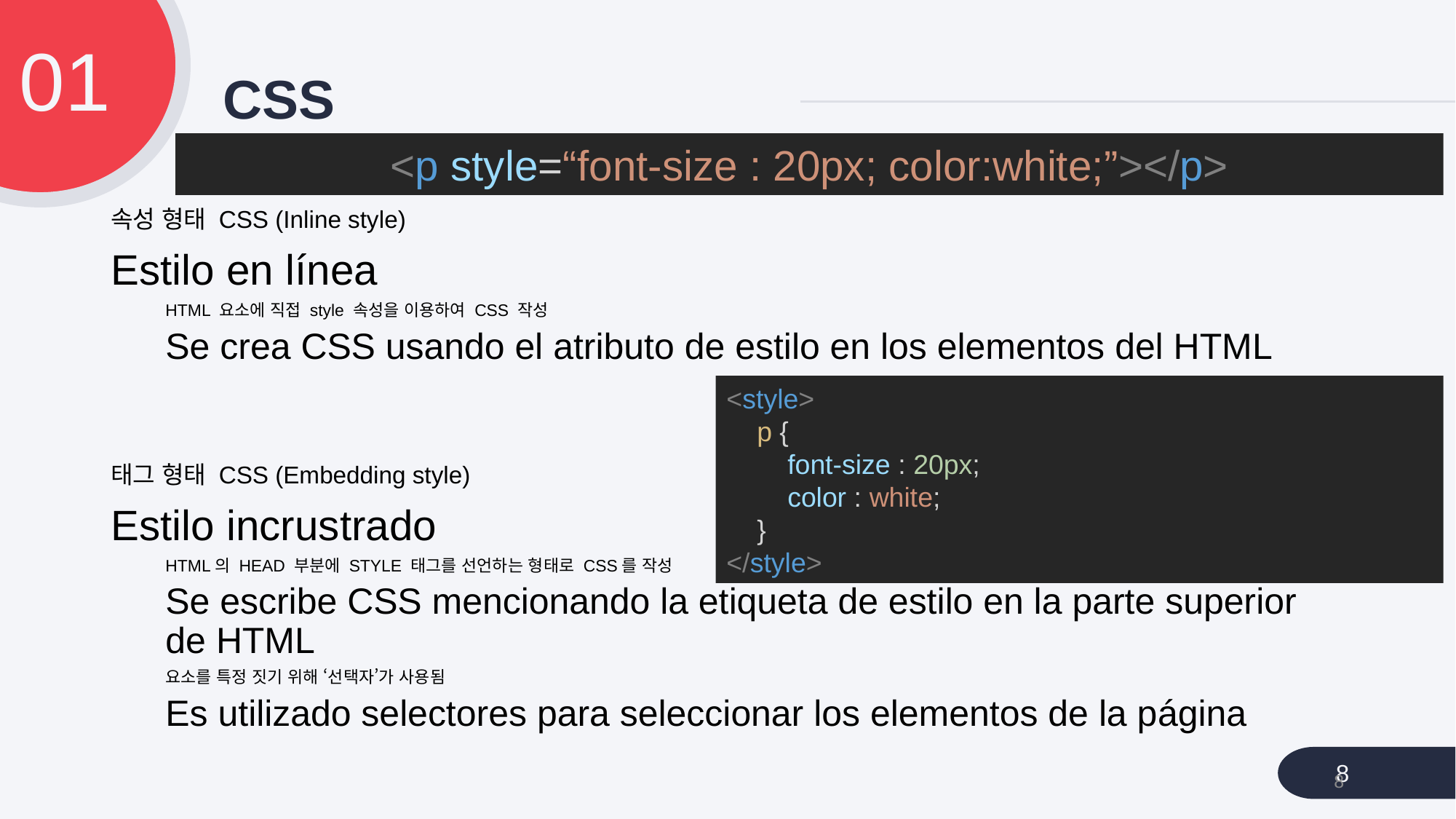

01
# CSS
<p style=“font-size : 20px; color:white;”></p>
속성 형태 CSS (Inline style)
Estilo en línea
HTML 요소에 직접 style 속성을 이용하여 CSS 작성
Se crea CSS usando el atributo de estilo en los elementos del HTML

태그 형태 CSS (Embedding style)
Estilo incrustrado
HTML의 HEAD 부분에 STYLE 태그를 선언하는 형태로 CSS를 작성
Se escribe CSS mencionando la etiqueta de estilo en la parte superior de HTML
요소를 특정 짓기 위해 ‘선택자’가 사용됨
Es utilizado selectores para seleccionar los elementos de la página

<style>
    p {
        font-size : 20px;
        color : white;
    }
</style>
8
8